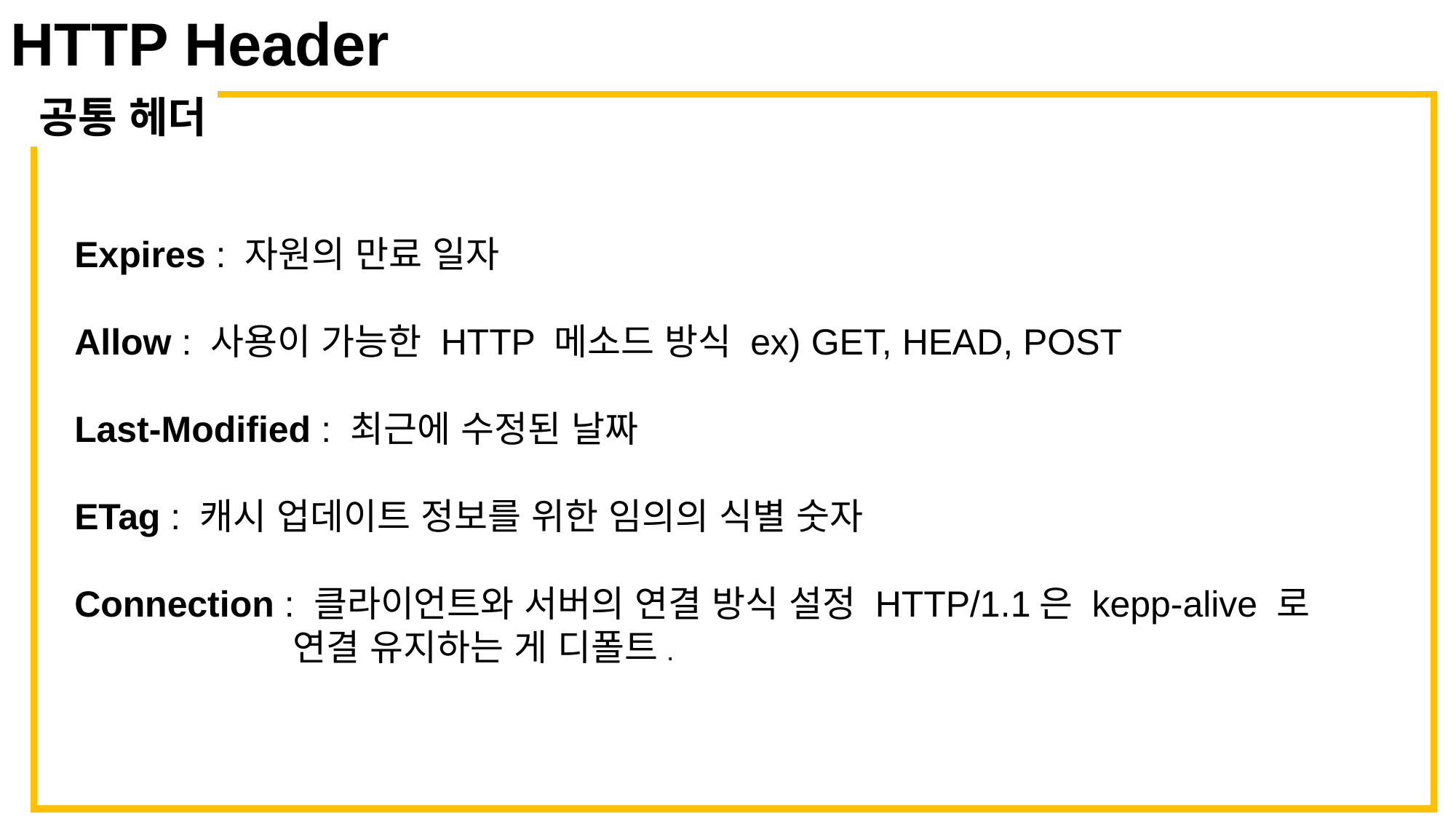

HTTP Header
공통 헤더

Expires : 자원의 만료 일자

Allow : 사용이 가능한 HTTP 메소드 방식 ex) GET, HEAD, POST

Last-Modified : 최근에 수정된 날짜

ETag : 캐시 업데이트 정보를 위한 임의의 식별 숫자

Connection : 클라이언트와 서버의 연결 방식 설정 HTTP/1.1은 kepp-alive 로
		연결 유지하는 게 디폴트.